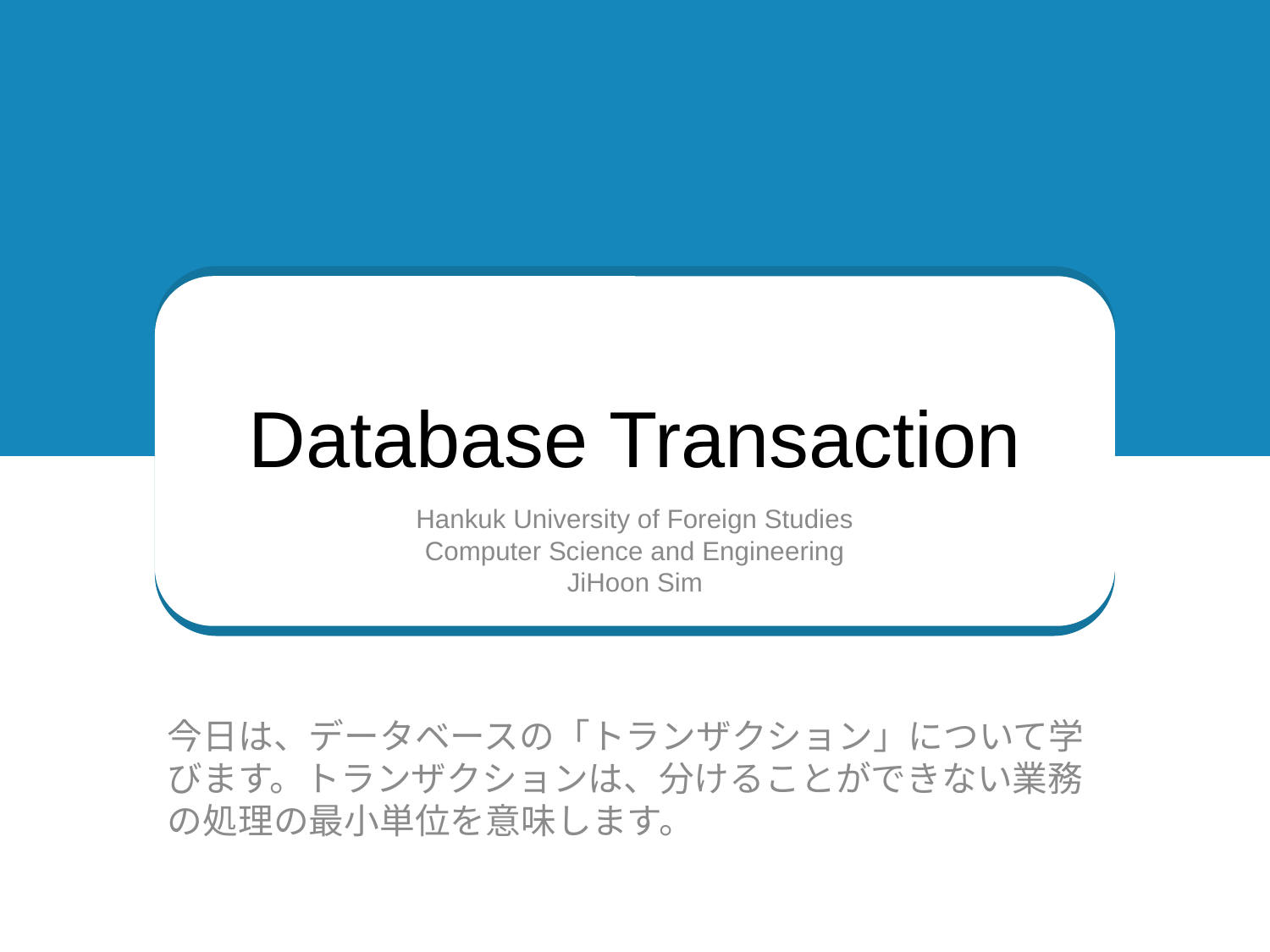

# Database Transaction
Hankuk University of Foreign Studies
Computer Science and Engineering
JiHoon Sim
今日は、データベースの「トランザクション」について学びます。トランザクションは、分けることができない業務の処理の最小単位を意味します。